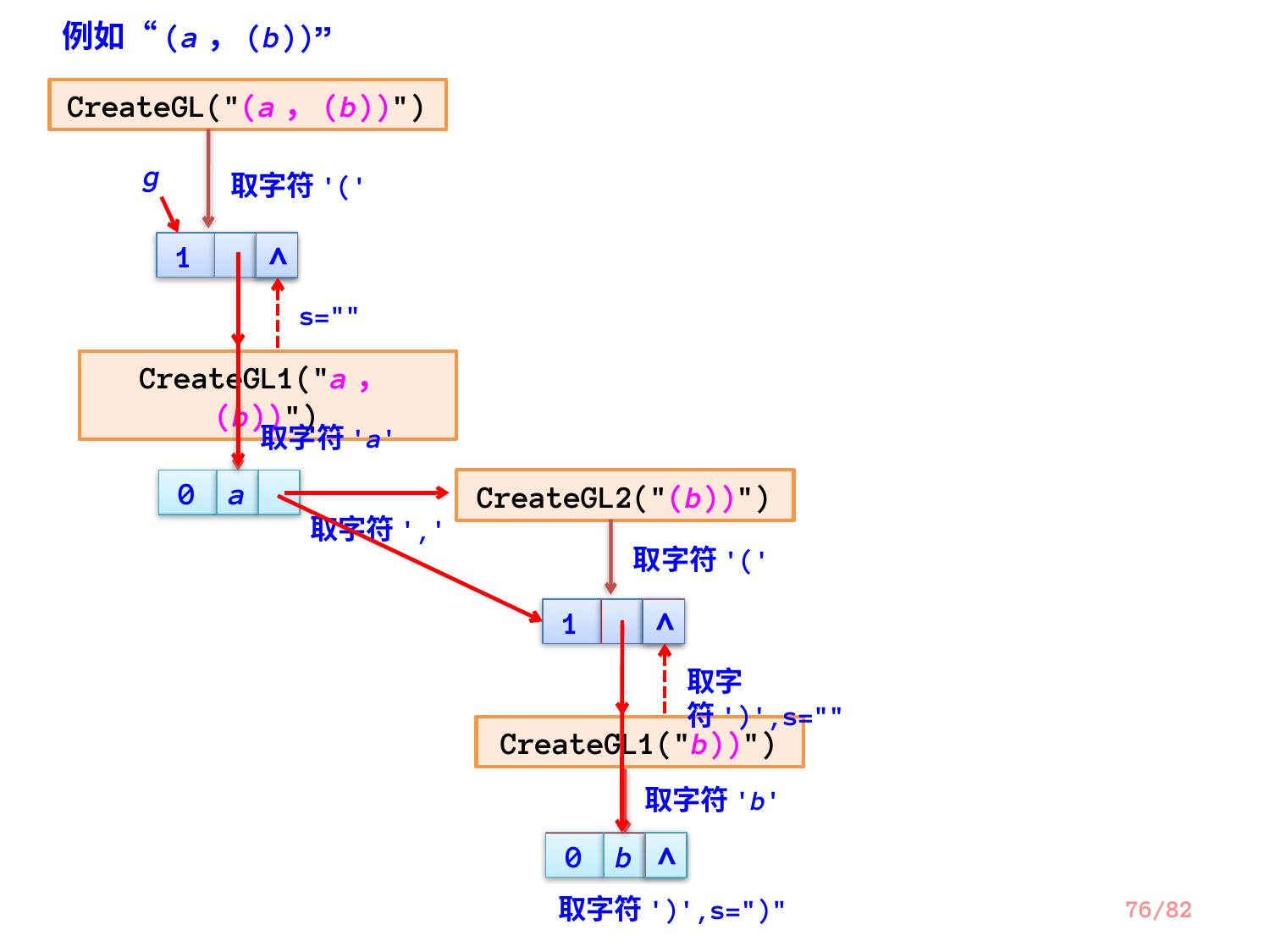

例如“(a，(b))”
CreateGL("(a，(b))")
g
1

取字符'('
∧
s=""
CreateGL1("a，(b))")
取字符'a'
0
a

CreateGL2("(b))")
取字符','
取字符'('
∧
1

取字符')',s=""
CreateGL1("b))")
取字符'b'
0
b

∧
76/82
取字符')',s=")"